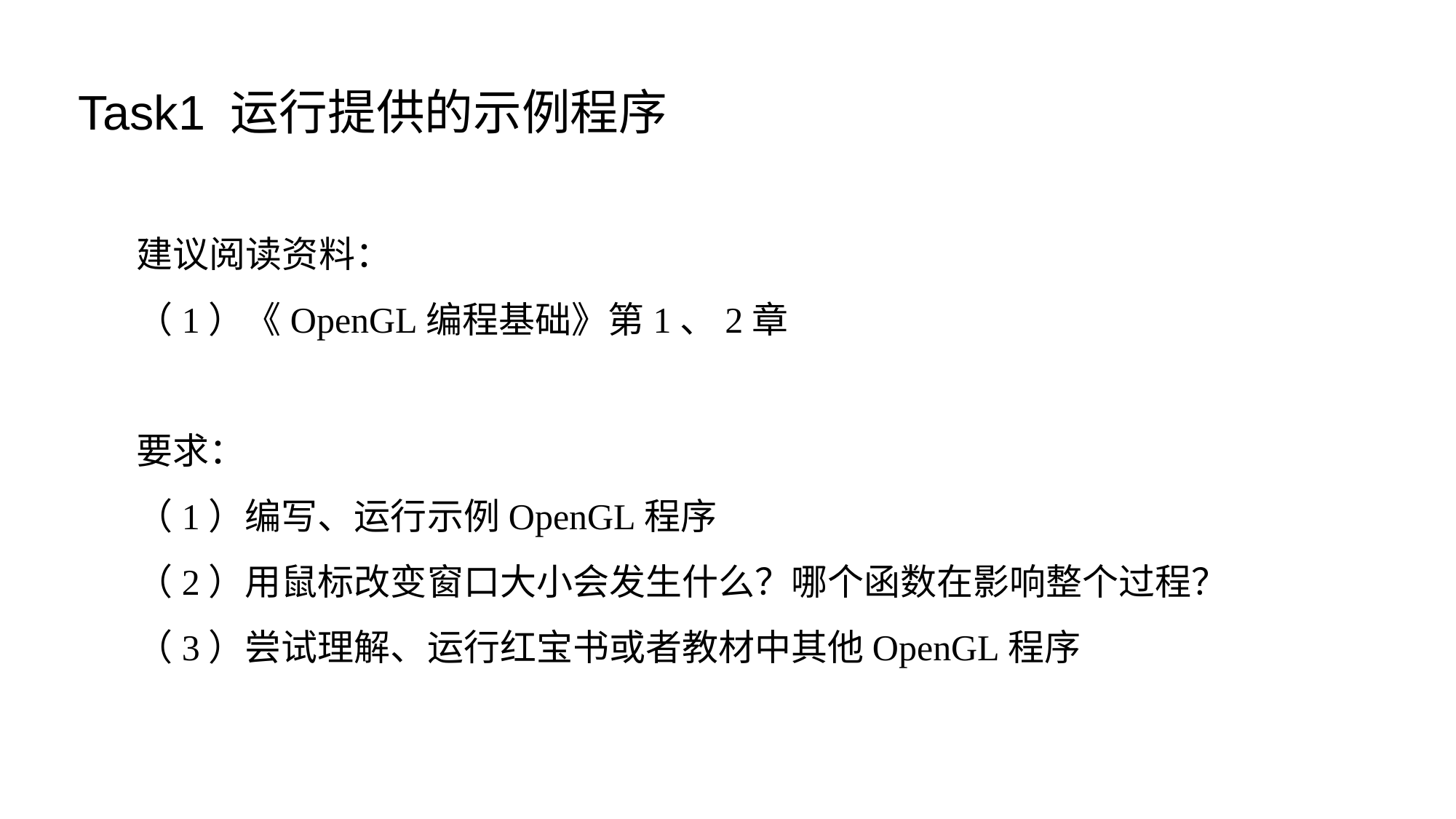

Task1 运行提供的示例程序
建议阅读资料：
（1）《OpenGL编程基础》第1、2章

要求：
（1）编写、运行示例OpenGL程序
（2）用鼠标改变窗口大小会发生什么？哪个函数在影响整个过程？
（3）尝试理解、运行红宝书或者教材中其他OpenGL程序